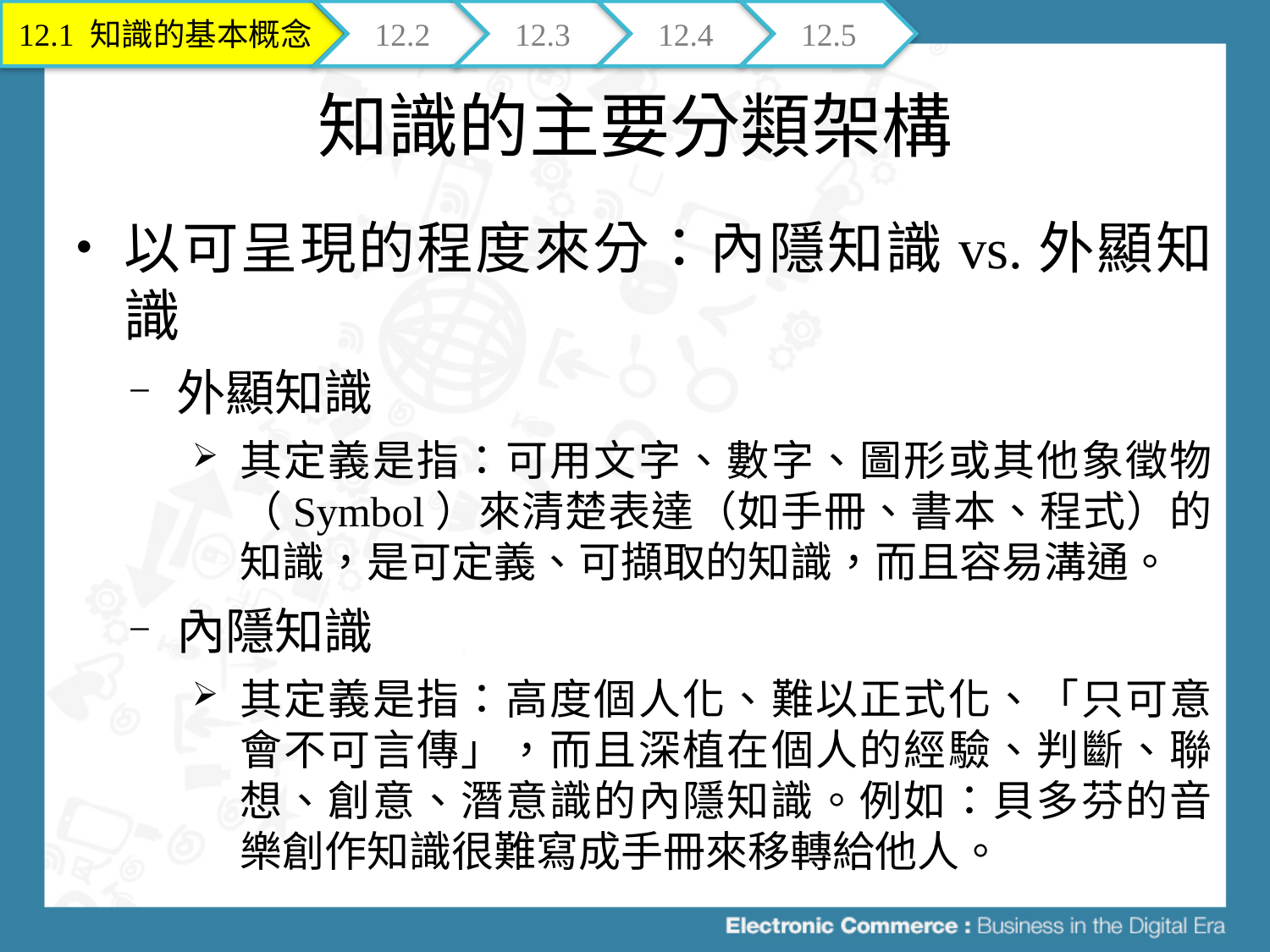

12.1 知識的基本概念
12.2
12.3
12.4
12.5
# 知識的主要分類架構
以可呈現的程度來分：內隱知識vs.外顯知識
外顯知識
其定義是指：可用文字、數字、圖形或其他象徵物（Symbol）來清楚表達（如手冊、書本、程式）的知識，是可定義、可擷取的知識，而且容易溝通。
內隱知識
其定義是指：高度個人化、難以正式化、「只可意會不可言傳」，而且深植在個人的經驗、判斷、聯想、創意、潛意識的內隱知識。例如：貝多芬的音樂創作知識很難寫成手冊來移轉給他人。